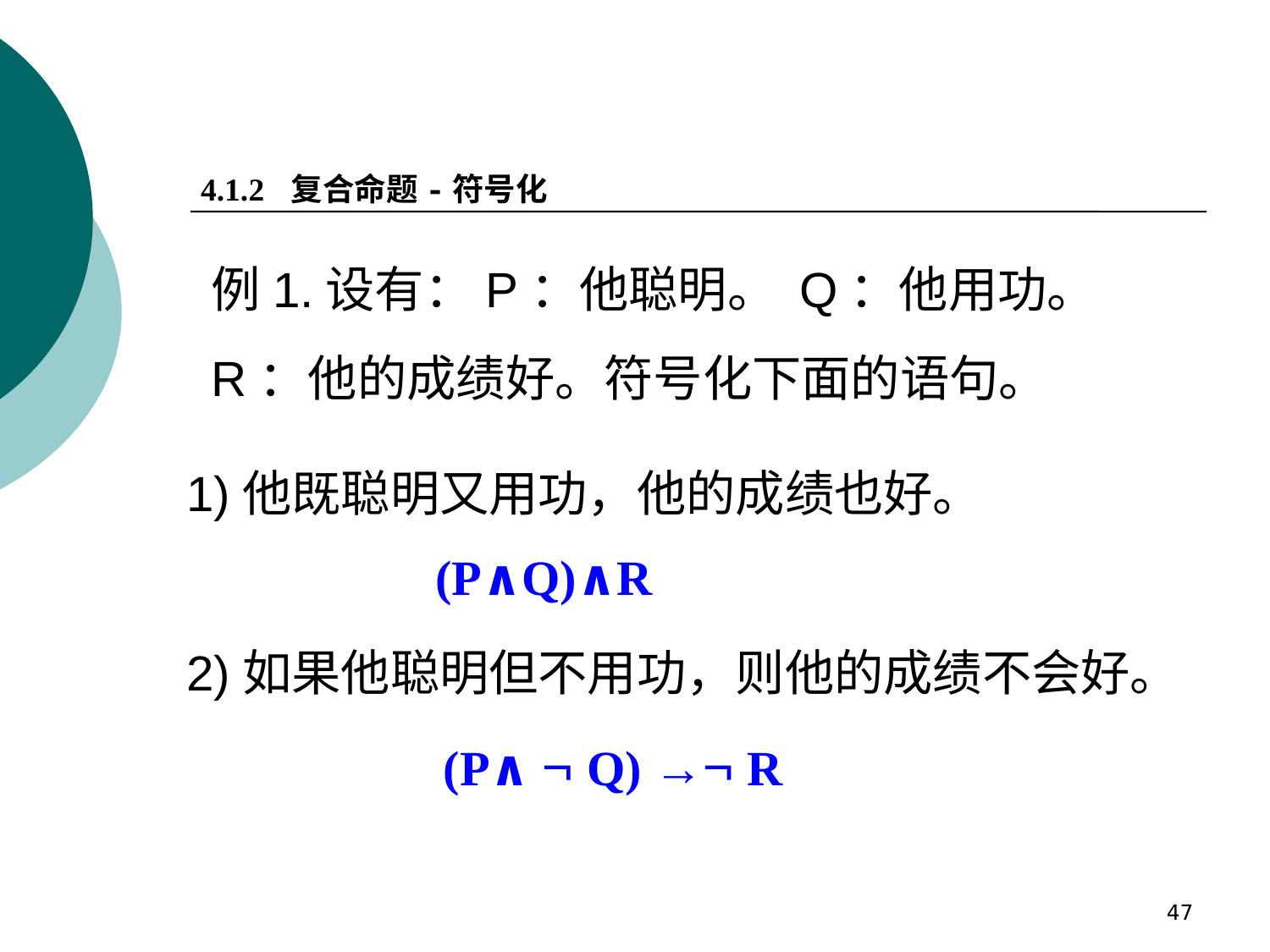

4.1.2 复合命题-符号化
例1.设有：P：他聪明。 Q：他用功。
R：他的成绩好。符号化下面的语句。
 1)他既聪明又用功，他的成绩也好。
 (P∧Q)∧R
2)如果他聪明但不用功，则他的成绩不会好。
(P∧ ¬ Q) →¬ R
47